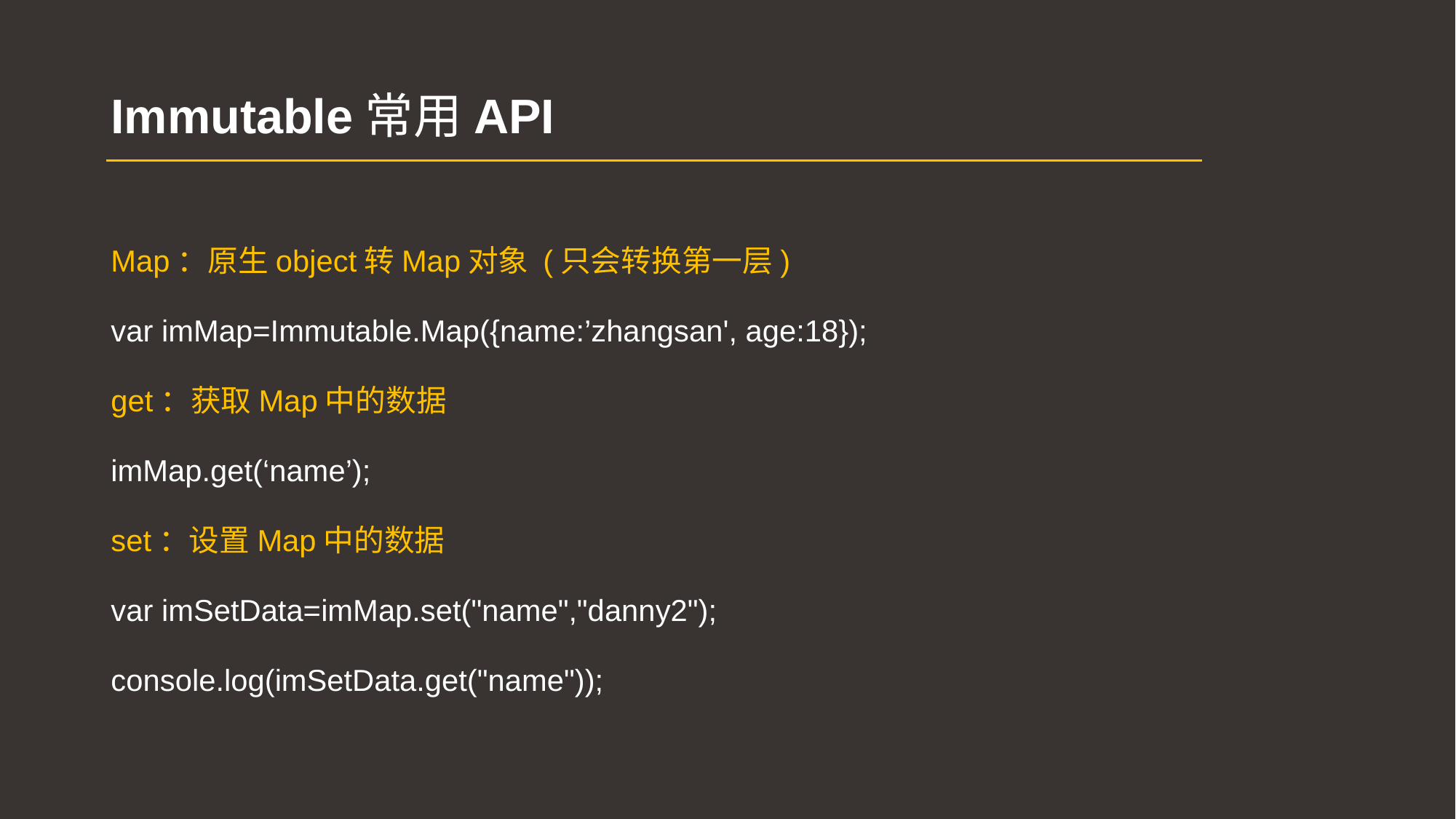

# Immutable常用API
Map：原生object转Map对象 (只会转换第一层)
var imMap=Immutable.Map({name:’zhangsan', age:18});
get：获取Map中的数据
imMap.get(‘name’);
set：设置Map中的数据
var imSetData=imMap.set("name","danny2");
console.log(imSetData.get("name"));